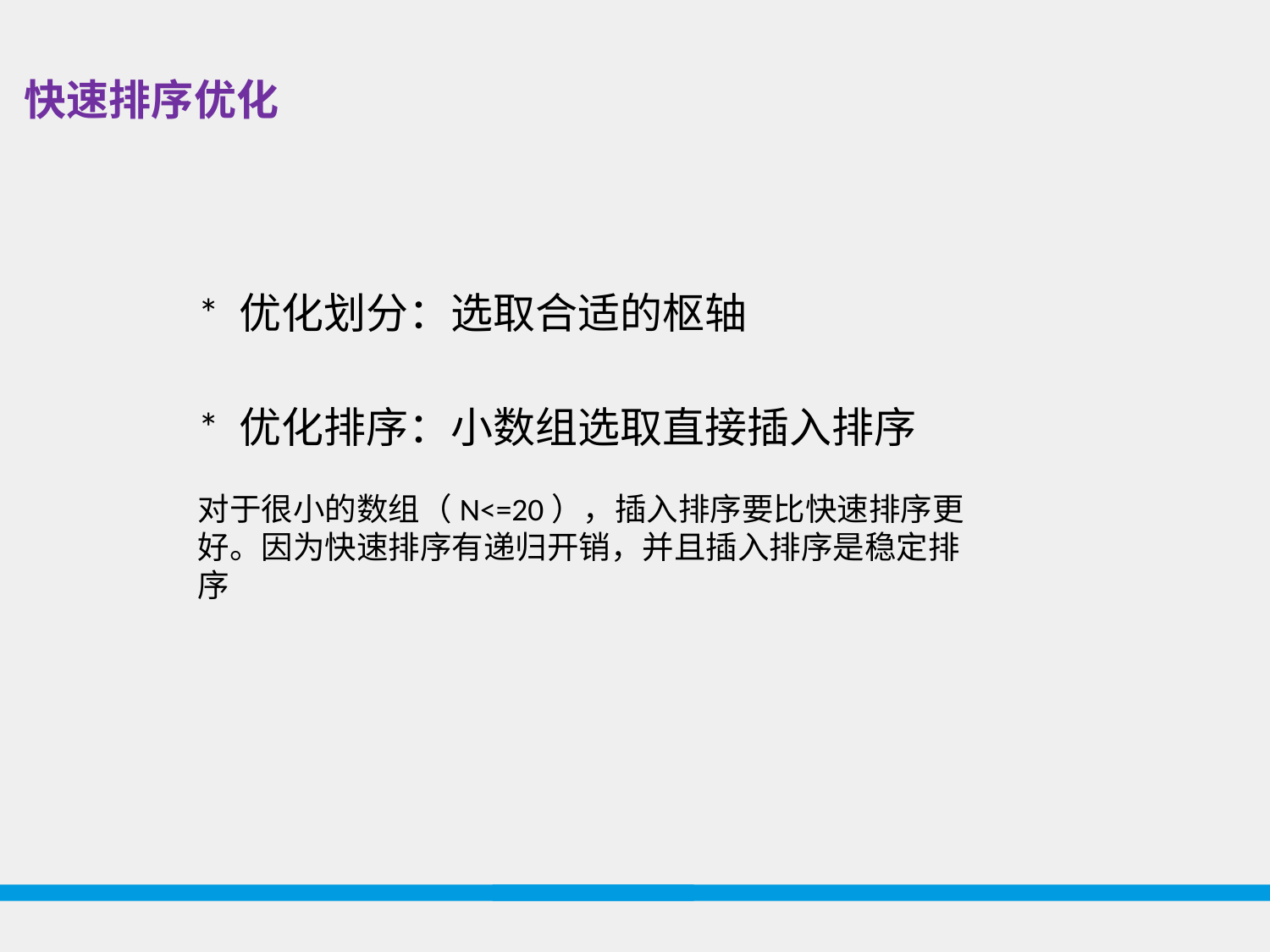

快速排序优化
* 优化划分：选取合适的枢轴
* 优化排序：小数组选取直接插入排序

对于很小的数组（N<=20），插入排序要比快速排序更好。因为快速排序有递归开销，并且插入排序是稳定排序